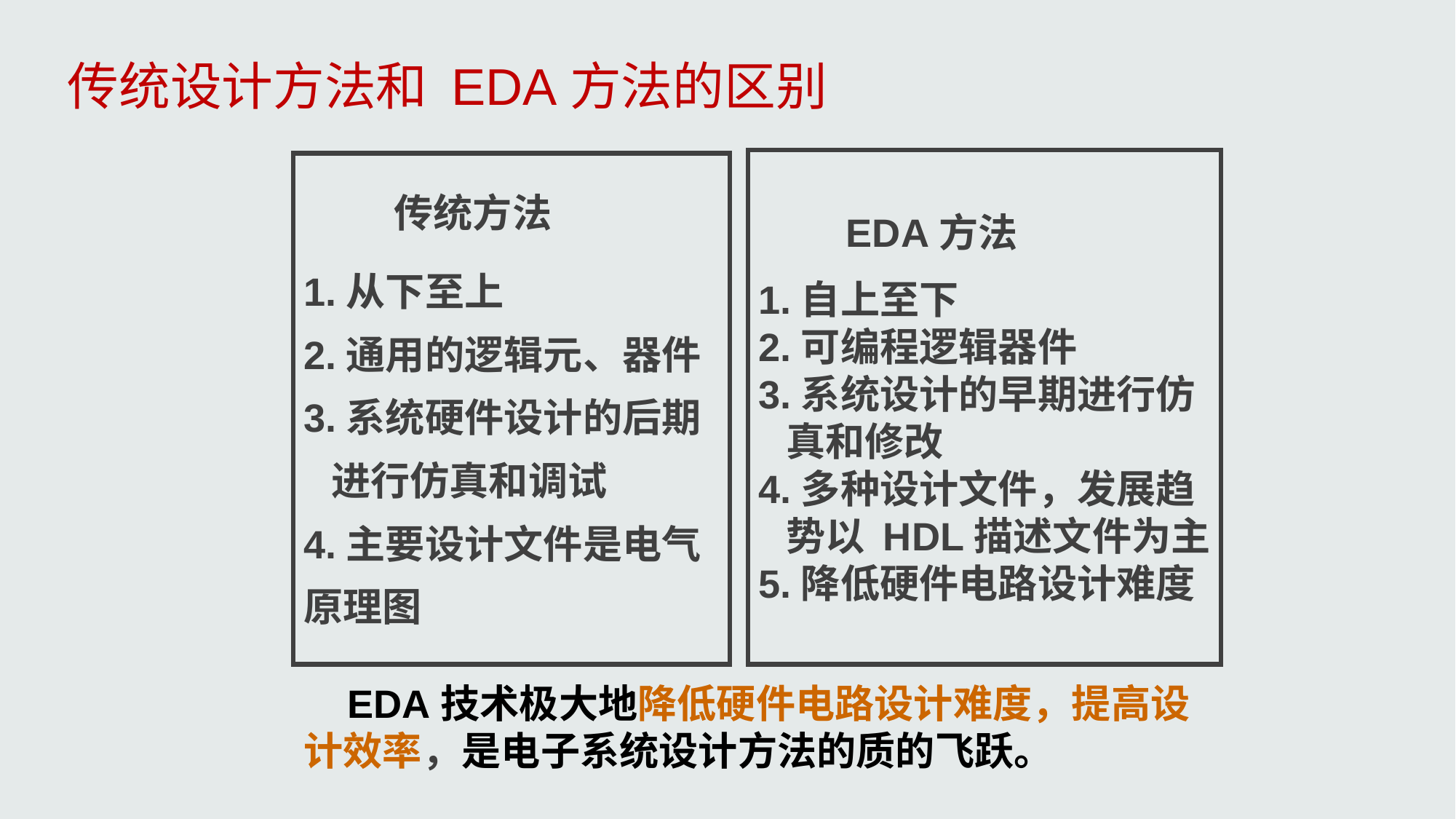

传统设计方法和 EDA方法的区别

        EDA方法
1.自上至下
2.可编程逻辑器件
3.系统设计的早期进行仿
  真和修改
4.多种设计文件，发展趋
  势以 HDL描述文件为主
5.降低硬件电路设计难度

            传统方法
1.从下至上
2.通用的逻辑元、器件
3.系统硬件设计的后期
  进行仿真和调试
4.主要设计文件是电气
原理图
    EDA技术极大地降低硬件电路设计难度，提高设计效率，是电子系统设计方法的质的飞跃。